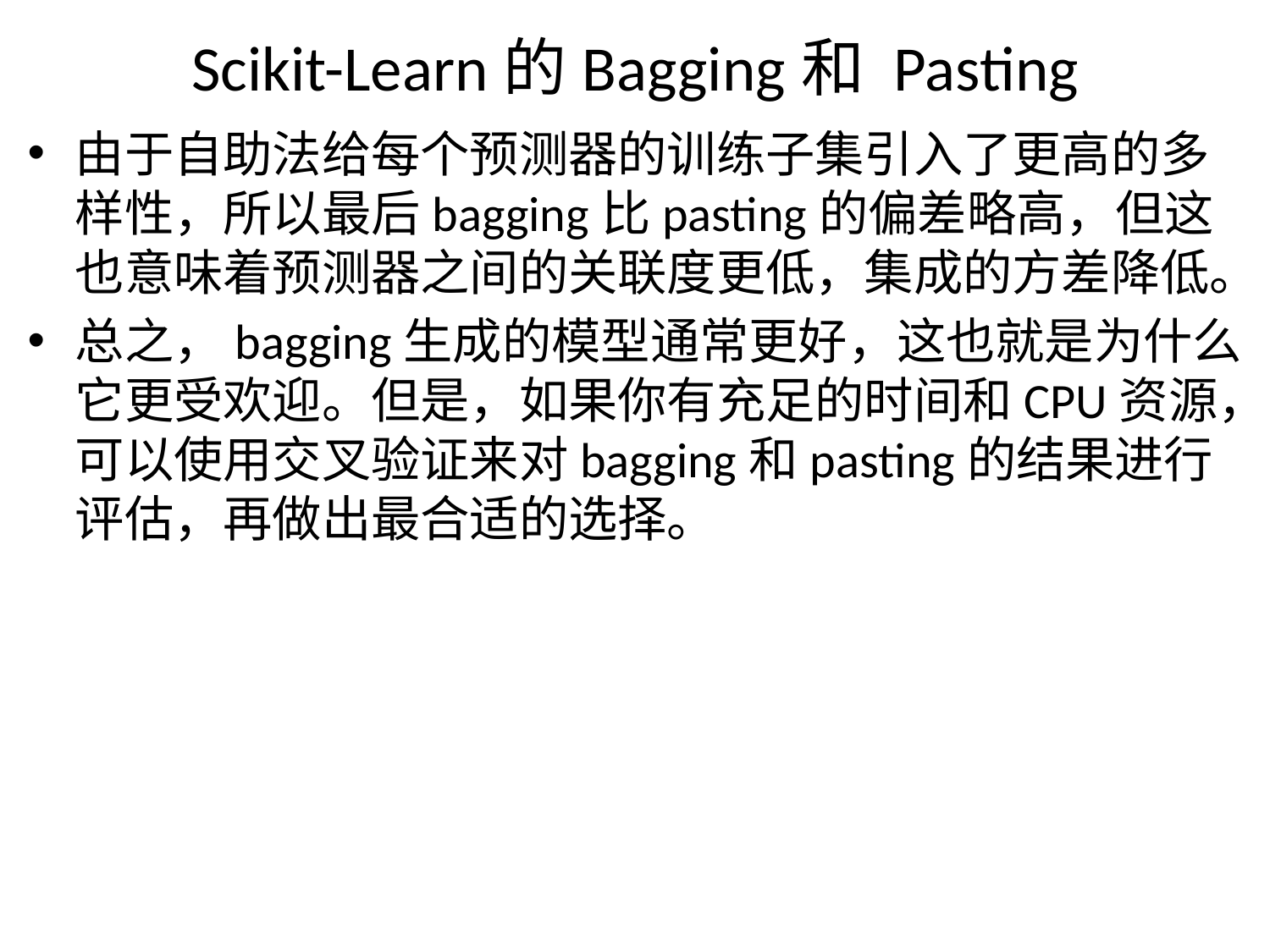

# Scikit-Learn的Bagging和 Pasting
由于自助法给每个预测器的训练子集引入了更高的多样性，所以最后bagging比pasting的偏差略高，但这也意味着预测器之间的关联度更低，集成的方差降低。
总之，bagging生成的模型通常更好，这也就是为什么它更受欢迎。但是，如果你有充足的时间和CPU资源，可以使用交叉验证来对bagging和pasting的结果进行评估，再做出最合适的选择。